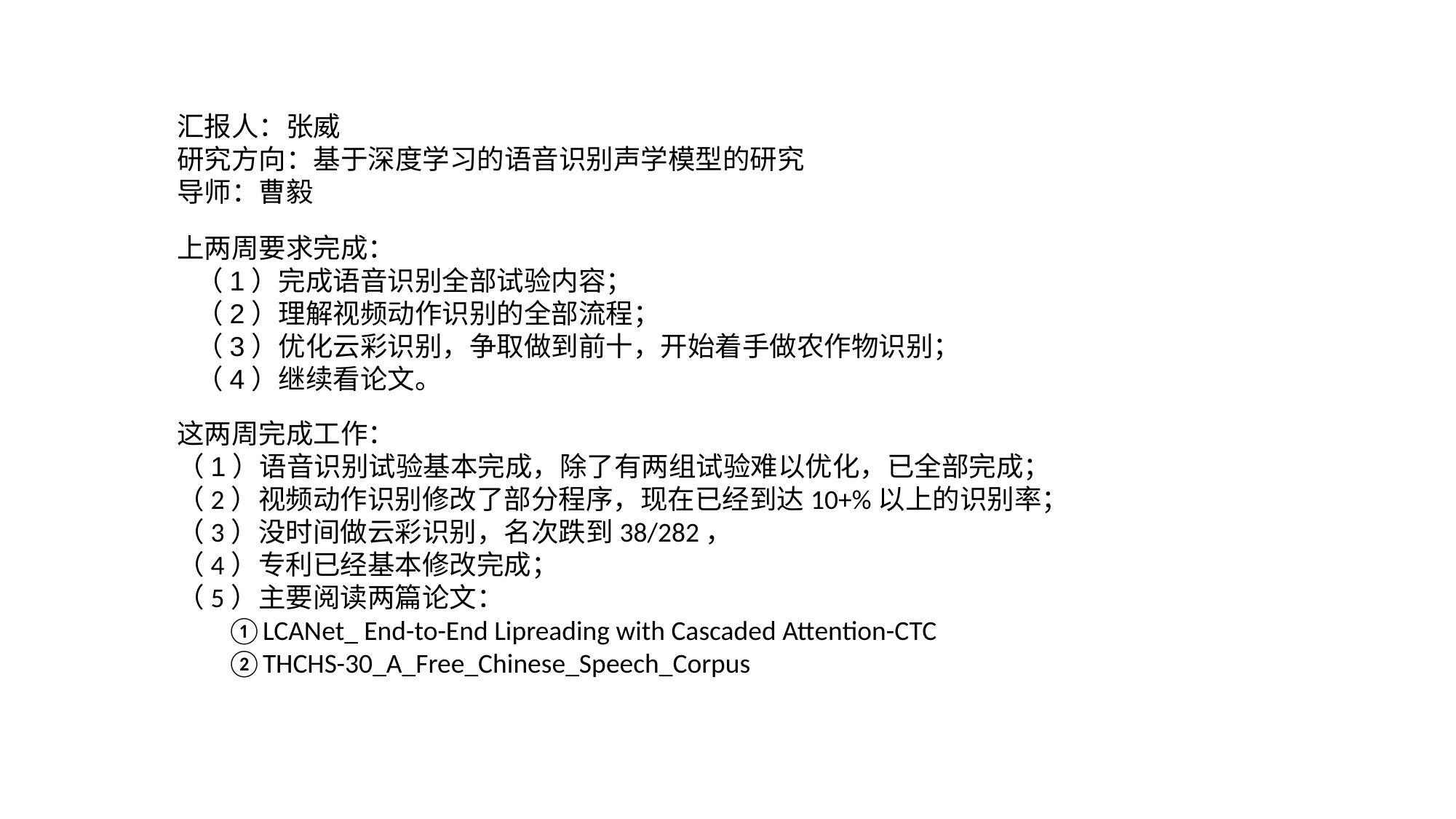

汇报人：张威
研究方向：基于深度学习的语音识别声学模型的研究
导师：曹毅
上两周要求完成：
  （1）完成语音识别全部试验内容；
  （2）理解视频动作识别的全部流程；
  （3）优化云彩识别，争取做到前十，开始着手做农作物识别；
  （4）继续看论文。
这两周完成工作：
（1）语音识别试验基本完成，除了有两组试验难以优化，已全部完成；
（2）视频动作识别修改了部分程序，现在已经到达10+%以上的识别率；
（3）没时间做云彩识别，名次跌到38/282，
（4）专利已经基本修改完成；
（5）主要阅读两篇论文：
        ①LCANet_ End-to-End Lipreading with Cascaded Attention-CTC
        ②THCHS-30_A_Free_Chinese_Speech_Corpus